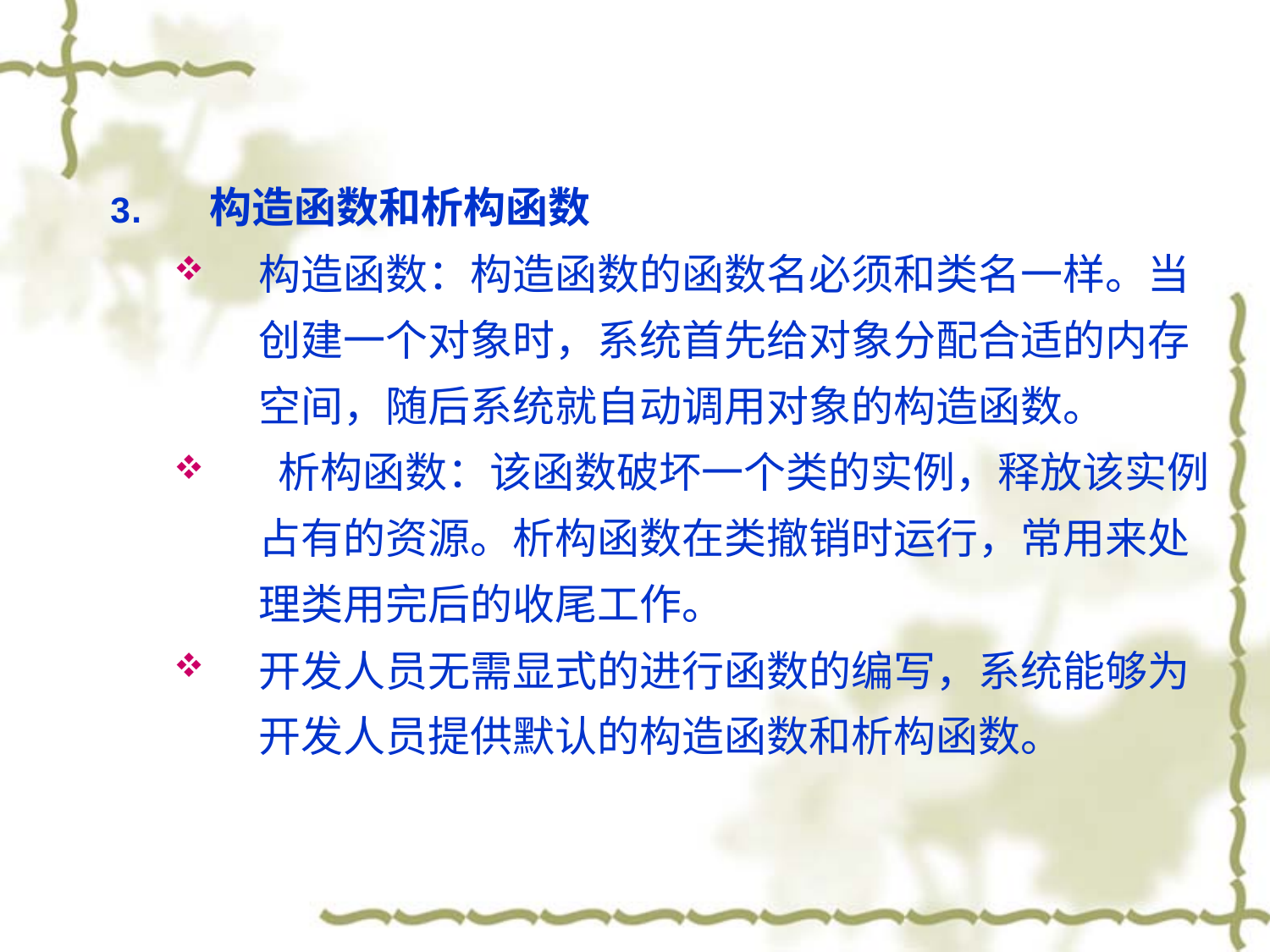

构造函数和析构函数
构造函数：构造函数的函数名必须和类名一样。当创建一个对象时，系统首先给对象分配合适的内存空间，随后系统就自动调用对象的构造函数。
 析构函数：该函数破坏一个类的实例，释放该实例占有的资源。析构函数在类撤销时运行，常用来处理类用完后的收尾工作。
开发人员无需显式的进行函数的编写，系统能够为开发人员提供默认的构造函数和析构函数。